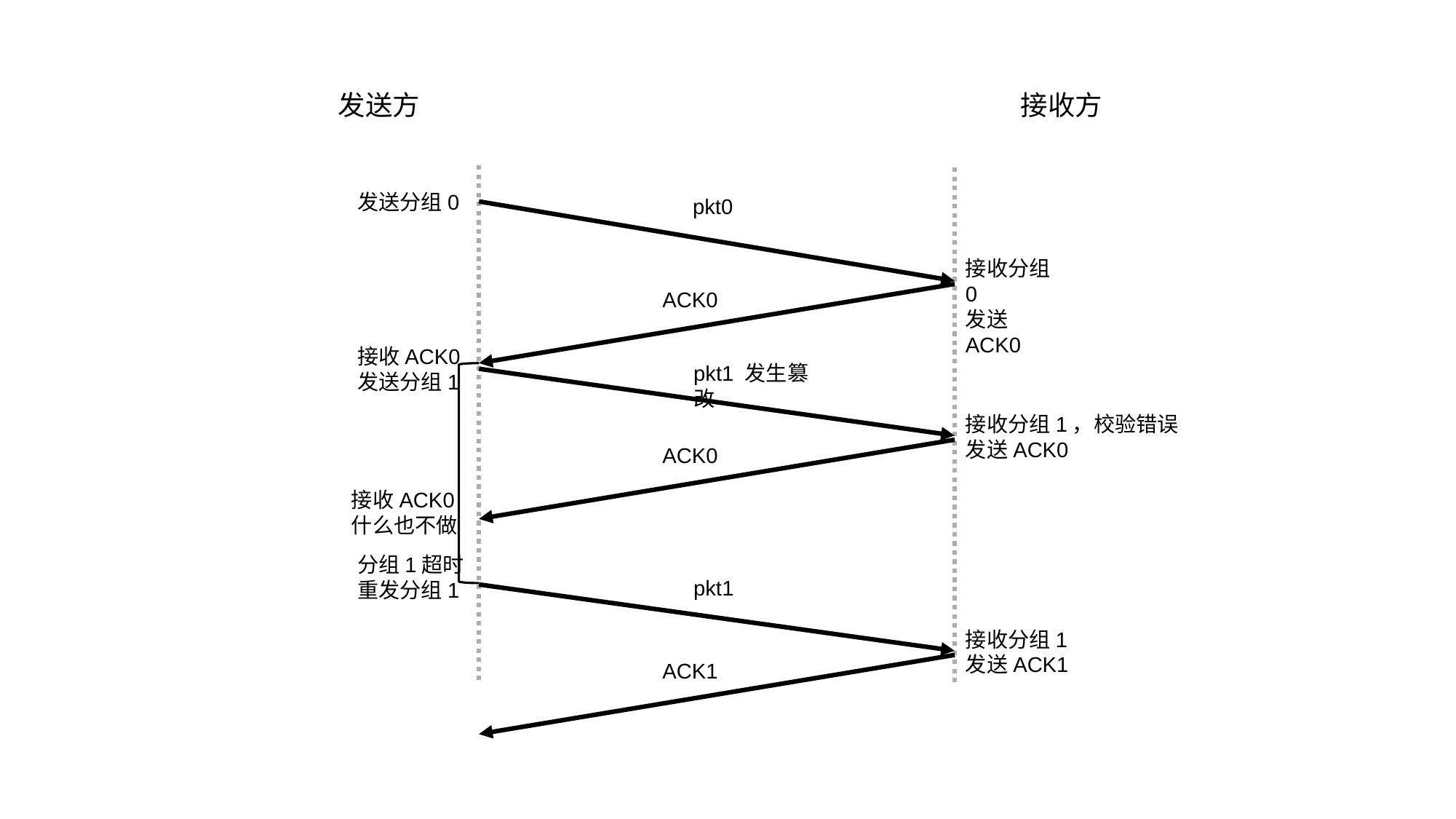

发送方
接收方
发送分组0
pkt0
接收分组0
发送ACK0
ACK0
接收ACK0
发送分组1
pkt1 发生篡改

接收分组1，校验错误
发送ACK0
ACK0
接收ACK0
什么也不做
分组1超时
重发分组1
pkt1
接收分组1
发送ACK1
ACK1